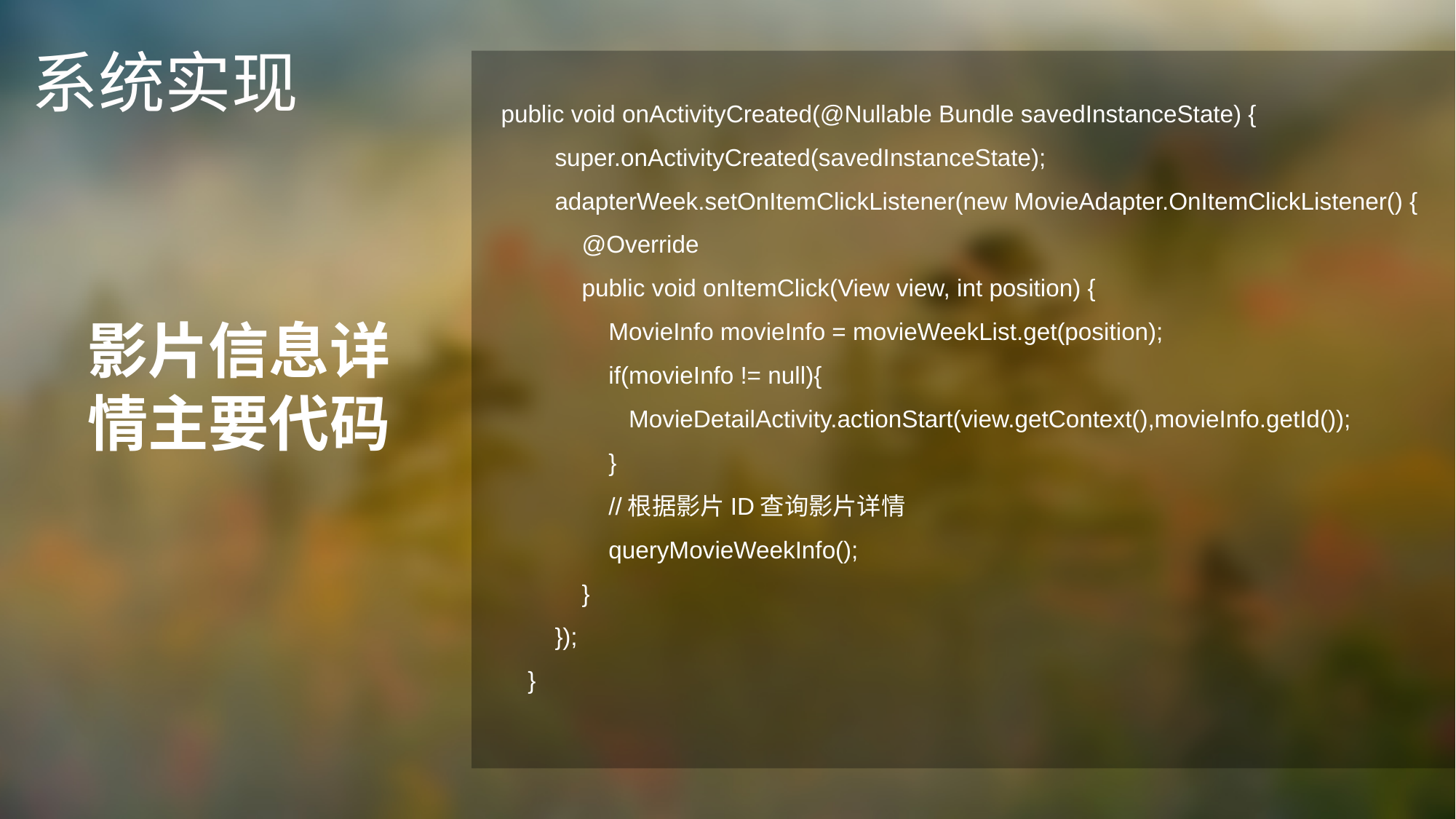

系统实现
public void onActivityCreated(@Nullable Bundle savedInstanceState) {
        super.onActivityCreated(savedInstanceState);
        adapterWeek.setOnItemClickListener(new MovieAdapter.OnItemClickListener() {
            @Override
            public void onItemClick(View view, int position) {
                MovieInfo movieInfo = movieWeekList.get(position);
                if(movieInfo != null){
                   MovieDetailActivity.actionStart(view.getContext(),movieInfo.getId());
                }
                //根据影片ID查询影片详情
                queryMovieWeekInfo();
            }
        });
    }
影片信息详情主要代码